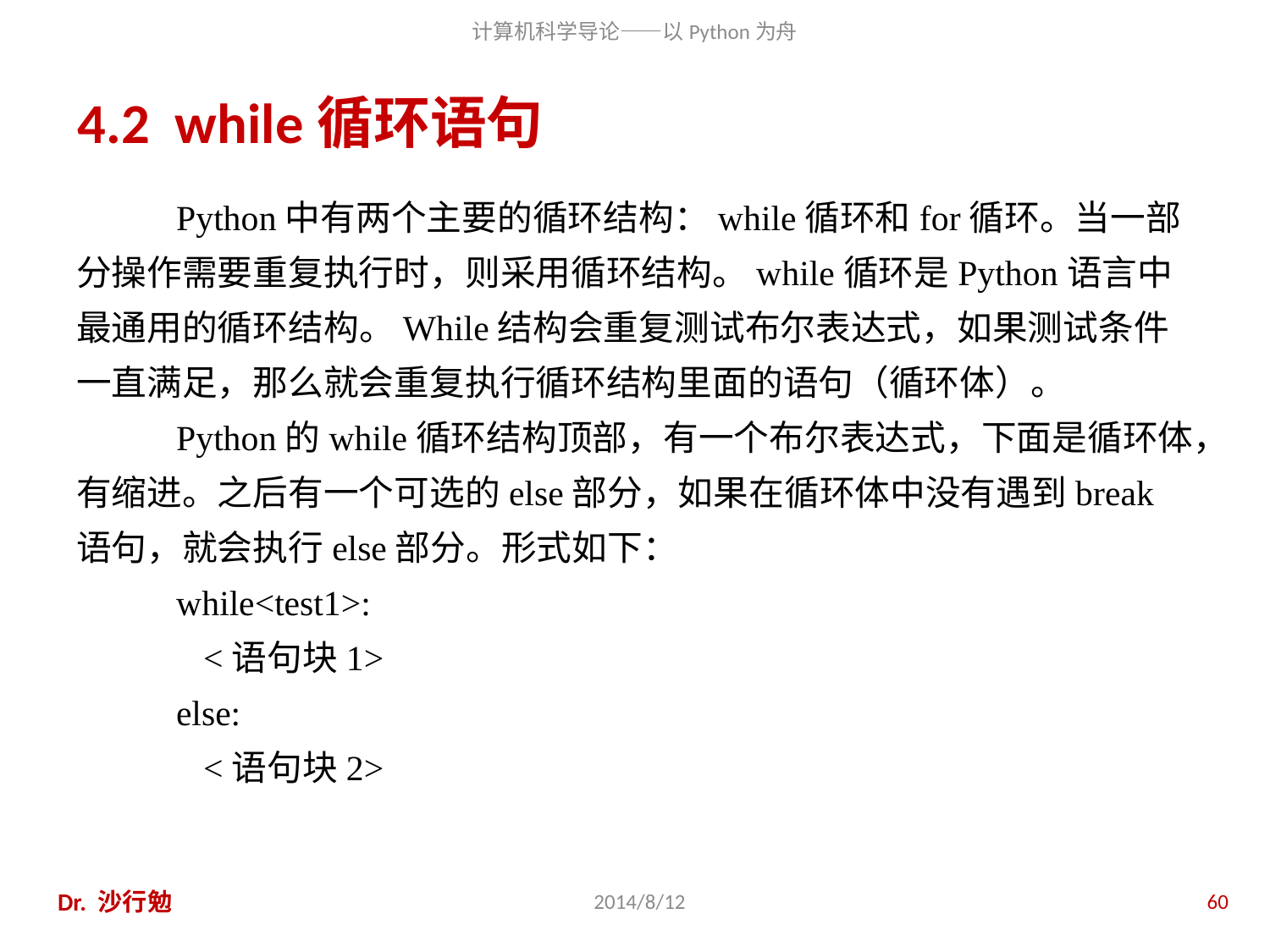

# 4.2  while循环语句
Python中有两个主要的循环结构：while循环和for循环。当一部分操作需要重复执行时，则采用循环结构。while循环是Python语言中最通用的循环结构。While结构会重复测试布尔表达式，如果测试条件一直满足，那么就会重复执行循环结构里面的语句（循环体）。
Python的while循环结构顶部，有一个布尔表达式，下面是循环体，有缩进。之后有一个可选的else部分，如果在循环体中没有遇到break语句，就会执行else部分。形式如下：
while<test1>:
	<语句块1>
else:
	<语句块2>

Dr. 沙行勉
2014/8/12
60